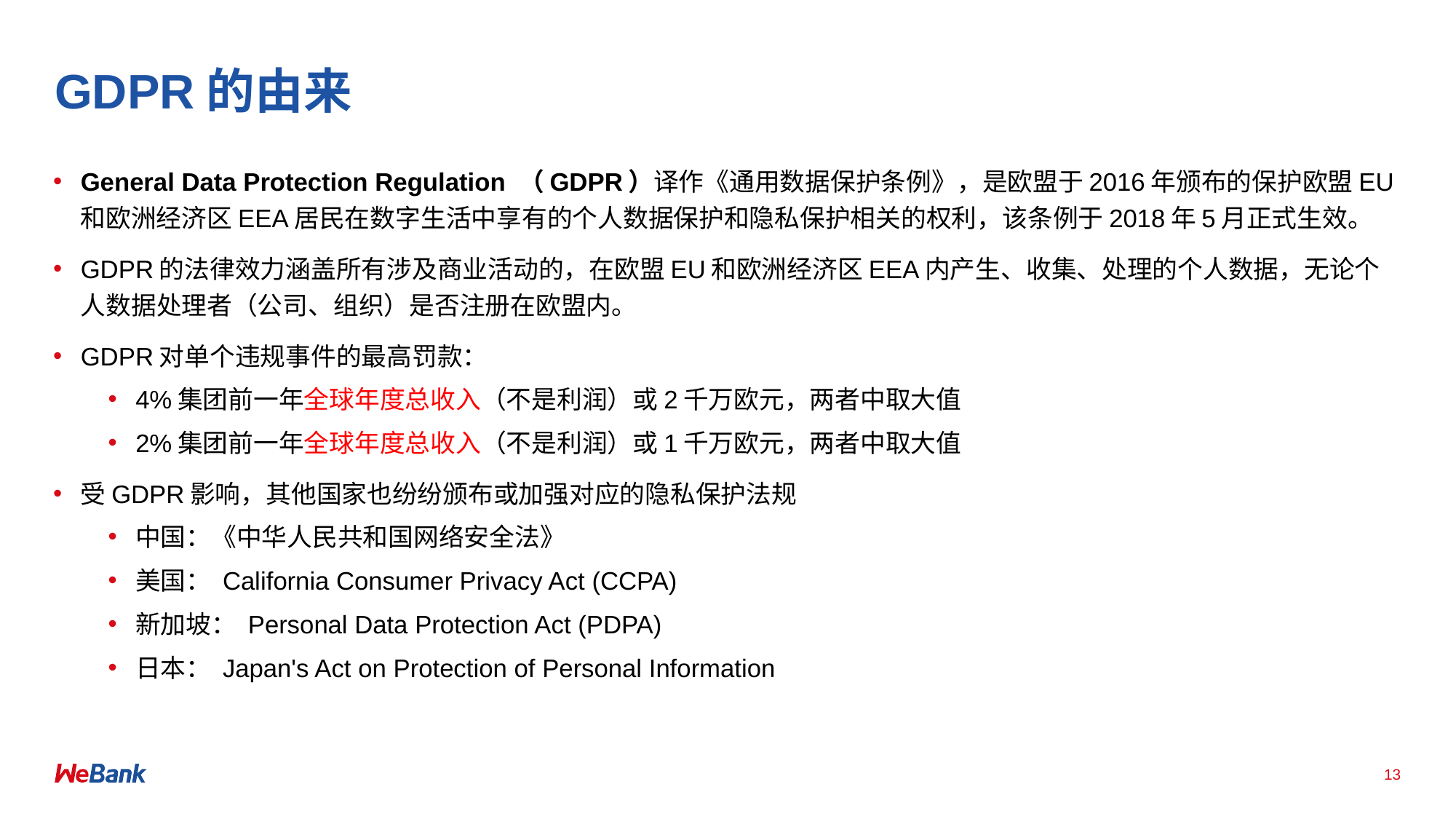

# GDPR的由来
General Data Protection Regulation （GDPR）译作《通用数据保护条例》，是欧盟于2016年颁布的保护欧盟EU和欧洲经济区EEA居民在数字生活中享有的个人数据保护和隐私保护相关的权利，该条例于2018年5月正式生效。
GDPR的法律效力涵盖所有涉及商业活动的，在欧盟EU和欧洲经济区EEA内产生、收集、处理的个人数据，无论个人数据处理者（公司、组织）是否注册在欧盟内。
GDPR对单个违规事件的最高罚款：
4%集团前一年全球年度总收入（不是利润）或2千万欧元，两者中取大值
2%集团前一年全球年度总收入（不是利润）或1千万欧元，两者中取大值
受GDPR影响，其他国家也纷纷颁布或加强对应的隐私保护法规
中国：《中华人民共和国网络安全法》
美国： California Consumer Privacy Act (CCPA)
新加坡： Personal Data Protection Act (PDPA)
日本： Japan's Act on Protection of Personal Information
13